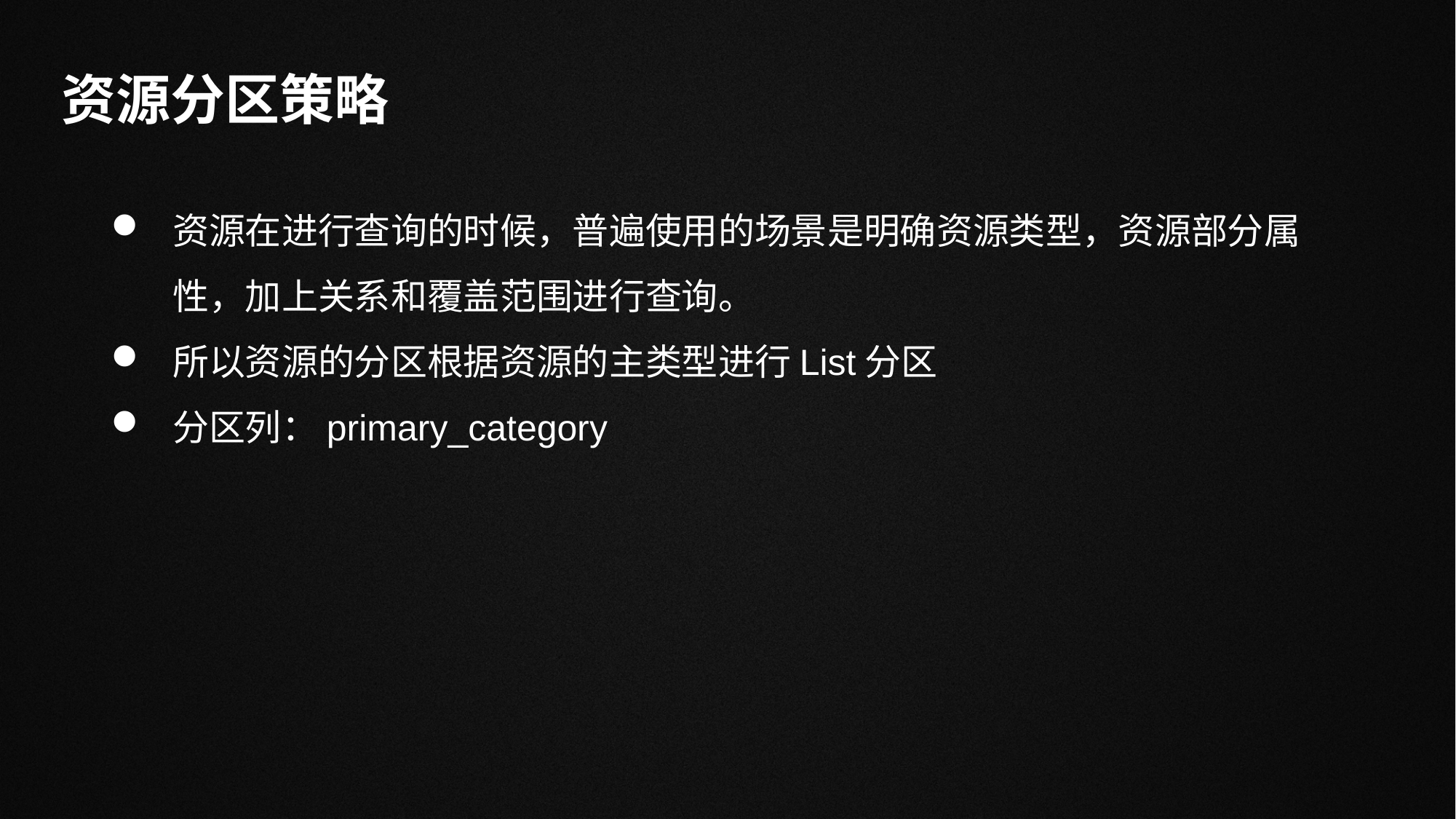

资源分区策略
资源在进行查询的时候，普遍使用的场景是明确资源类型，资源部分属性，加上关系和覆盖范围进行查询。
所以资源的分区根据资源的主类型进行List分区
分区列：primary_category